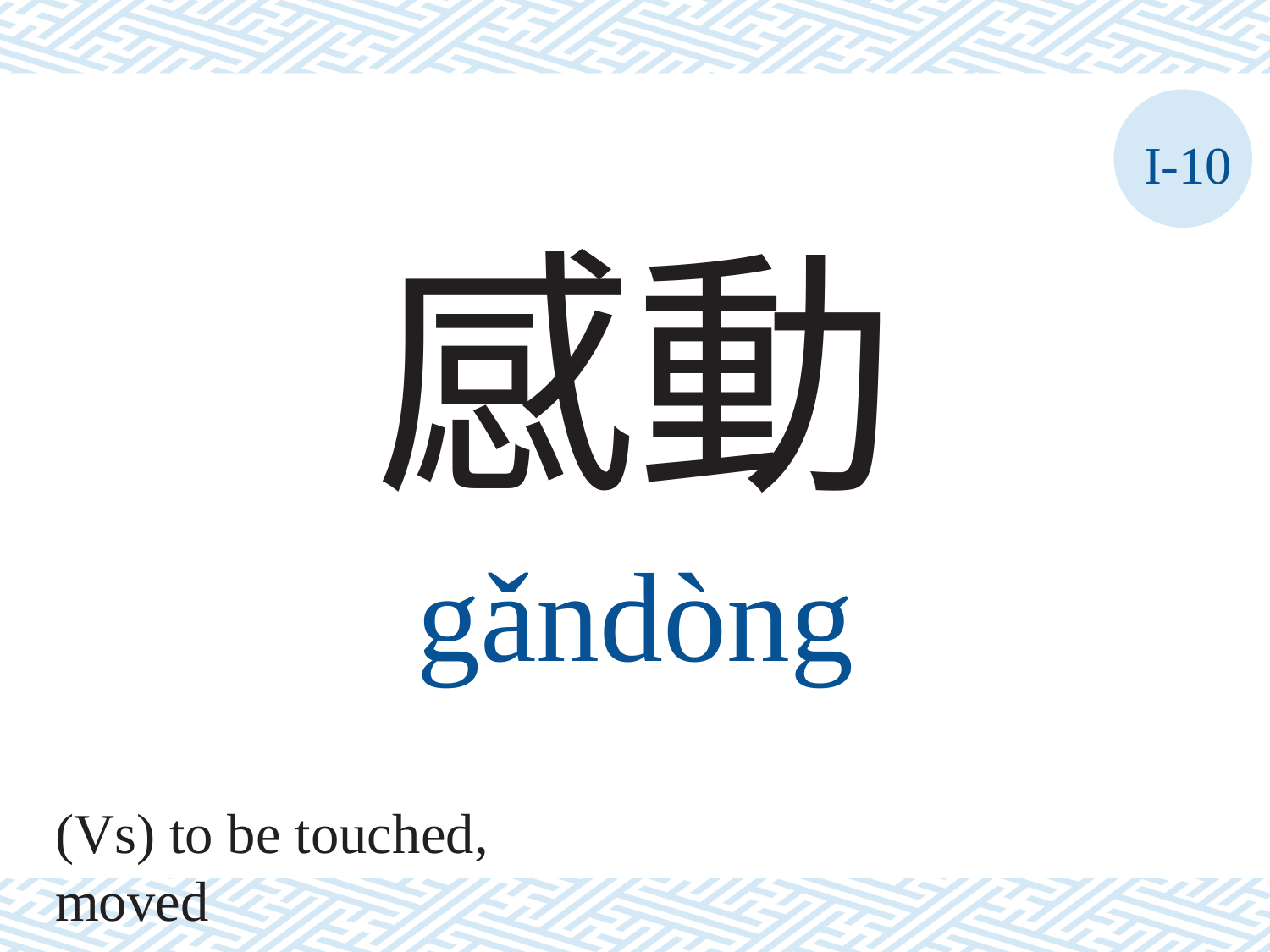

I-10
感動
gǎndòng
(Vs) to be touched, moved